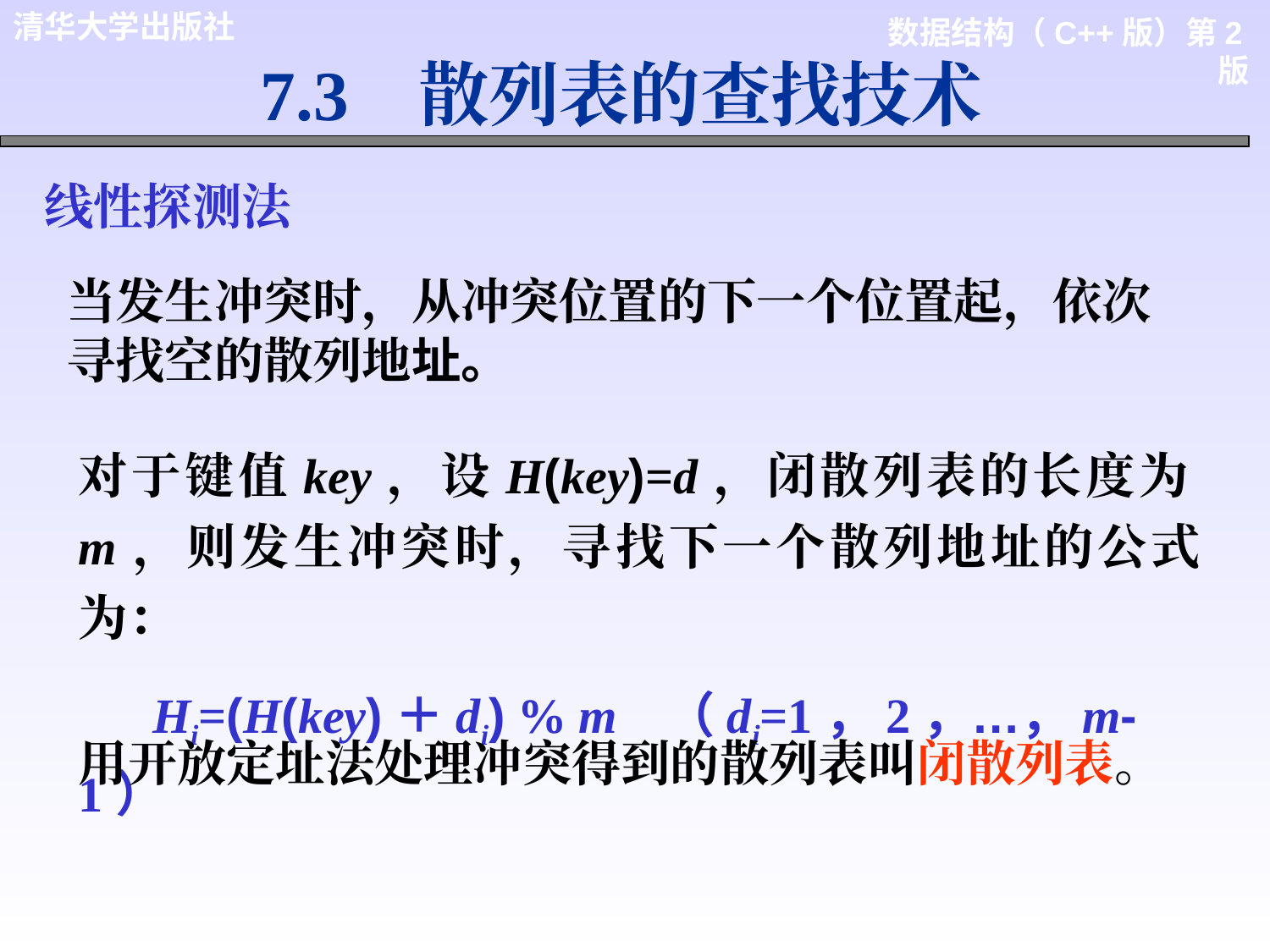

7.3   散列表的查找技术
线性探测法
当发生冲突时，从冲突位置的下一个位置起，依次寻找空的散列地址。
对于键值key，设H(key)=d，闭散列表的长度为m，则发生冲突时，寻找下一个散列地址的公式为：
      Hi=(H(key)＋di) % m   （di=1，2，…，m-1）
用开放定址法处理冲突得到的散列表叫闭散列表。